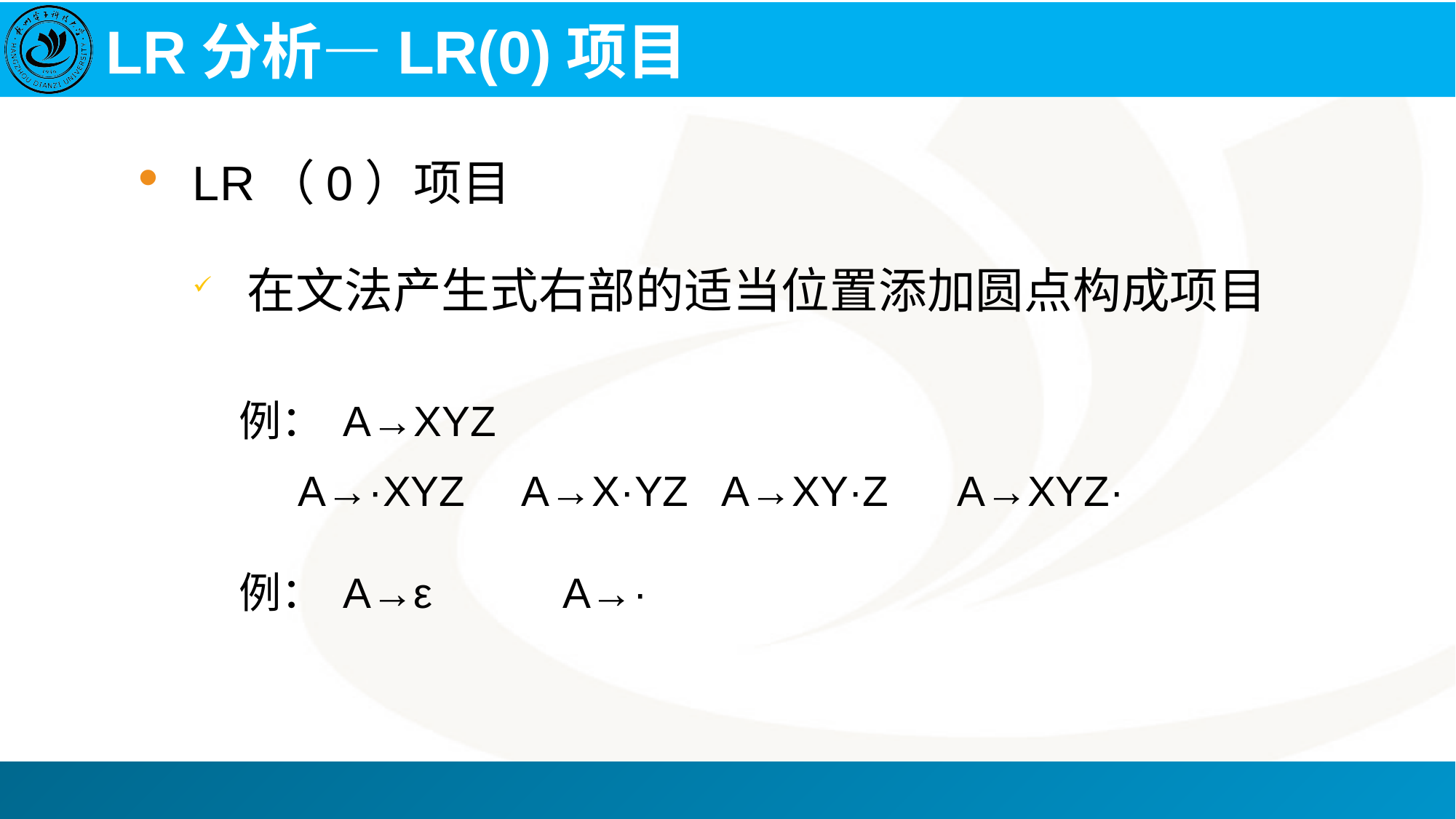

# LR分析—LR(0)项目
LR（0）项目
在文法产生式右部的适当位置添加圆点构成项目
例： A→XYZ
     A→·XYZ     A→X·YZ   A→XY·Z      A→XYZ·
例： A→ε           A→·
37